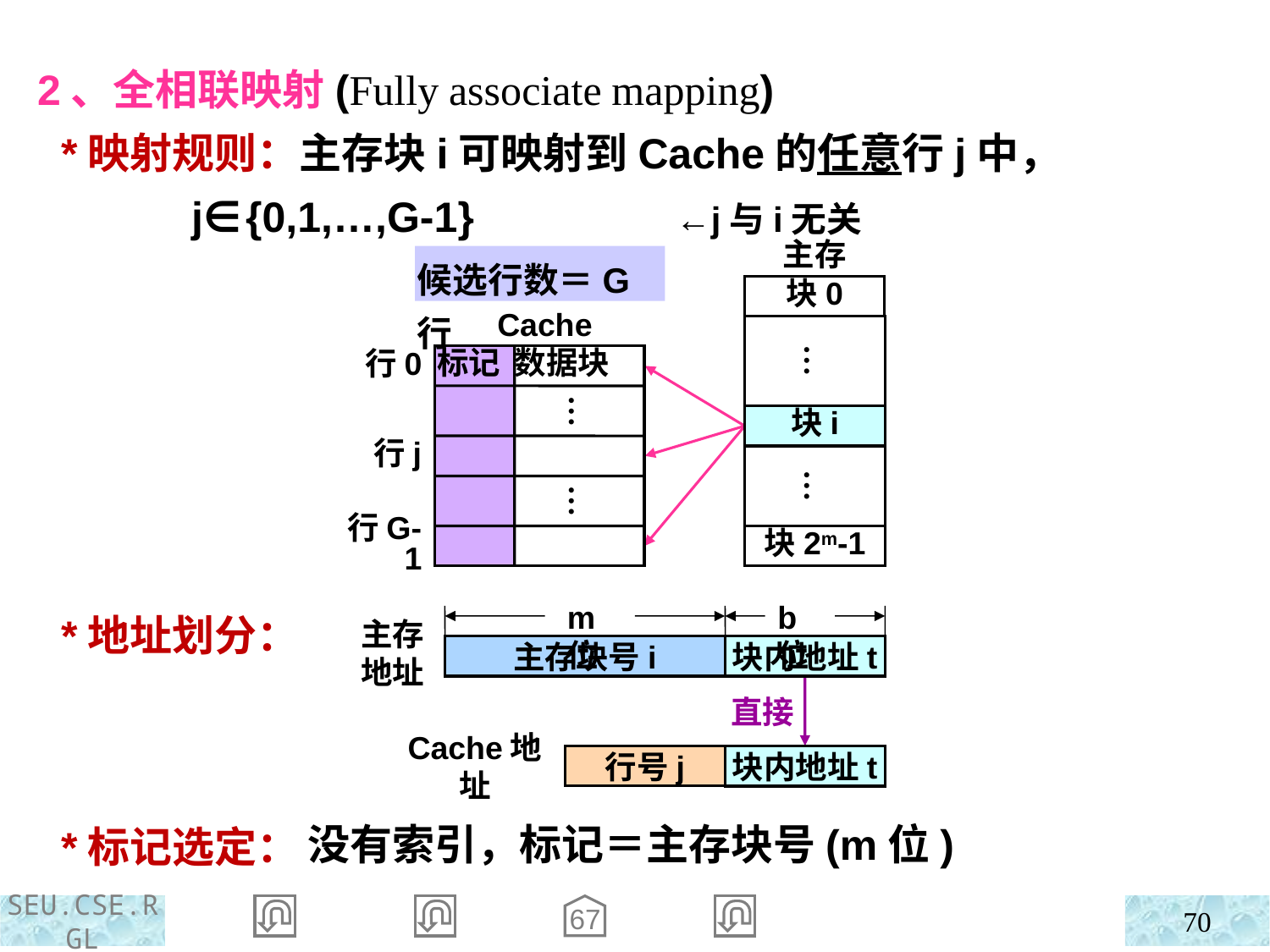

2、全相联映射(Fully associate mapping)
  *映射规则：主存块i可映射到Cache的任意行j中，
             j∈{0,1,…,G-1}                 ←j与i无关

  *地址划分：

  *标记选定：
主存
候选行数＝G行
块0
Cache
…
行0

标记  数据块

…
块i

行j

…

…
块2m-1

行G-1
m位
b位

主存地址
主存块号i
块内地址t

直接
Cache地址
行号j
块内地址t
没有索引，标记＝主存块号(m位)
67

70